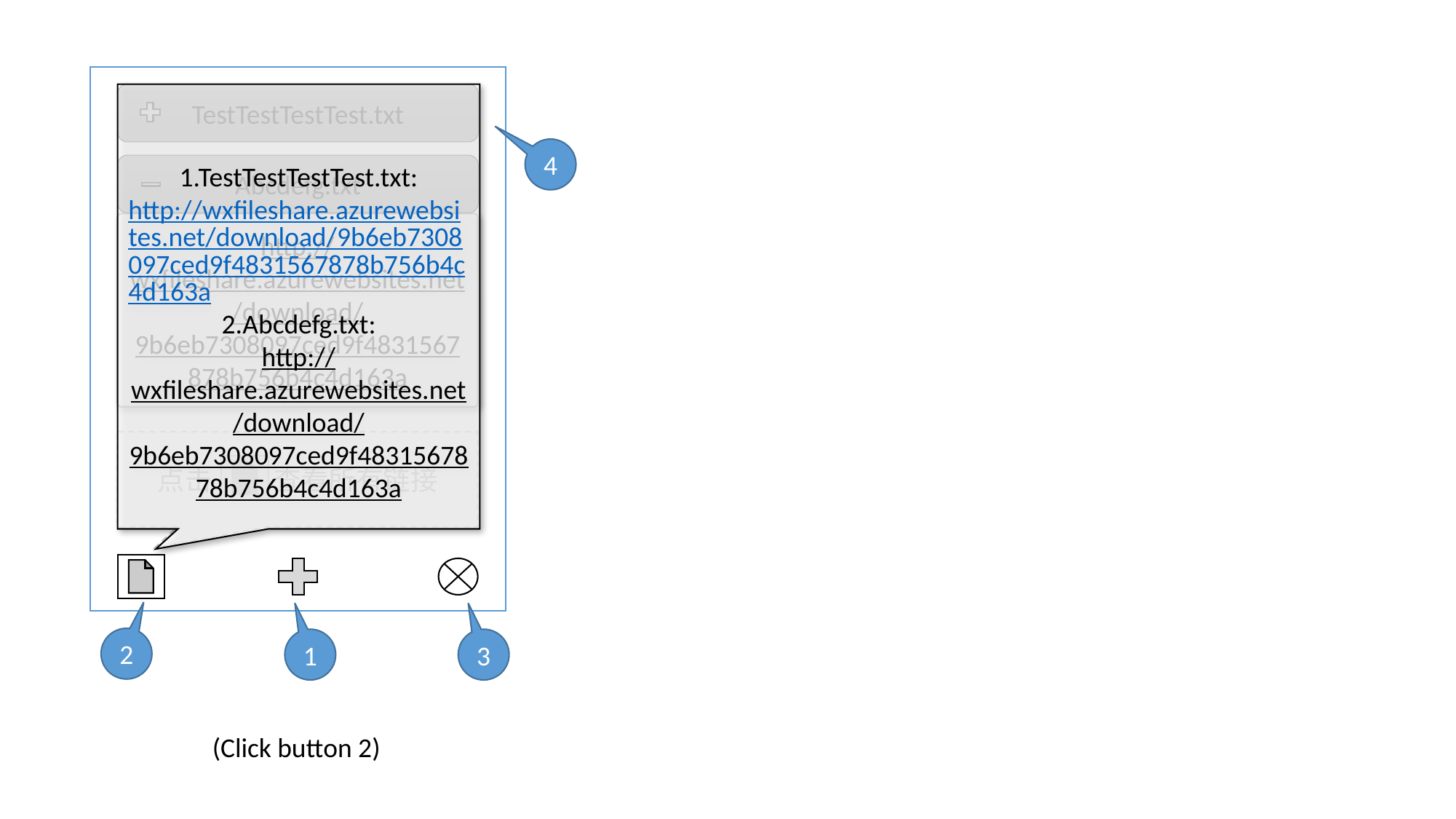

1.TestTestTestTest.txt:
http://wxfileshare.azurewebsites.net/download/9b6eb7308097ced9f4831567878b756b4c4d163a
2.Abcdefg.txt:
http://wxfileshare.azurewebsites.net/download/9b6eb7308097ced9f4831567878b756b4c4d163a

TestTestTestTest.txt

4
Abcdefg.txt

http://wxfileshare.azurewebsites.net/download/9b6eb7308097ced9f4831567878b756b4c4d163a
点击          查看所有链接

2
1
3
(Click button 2)